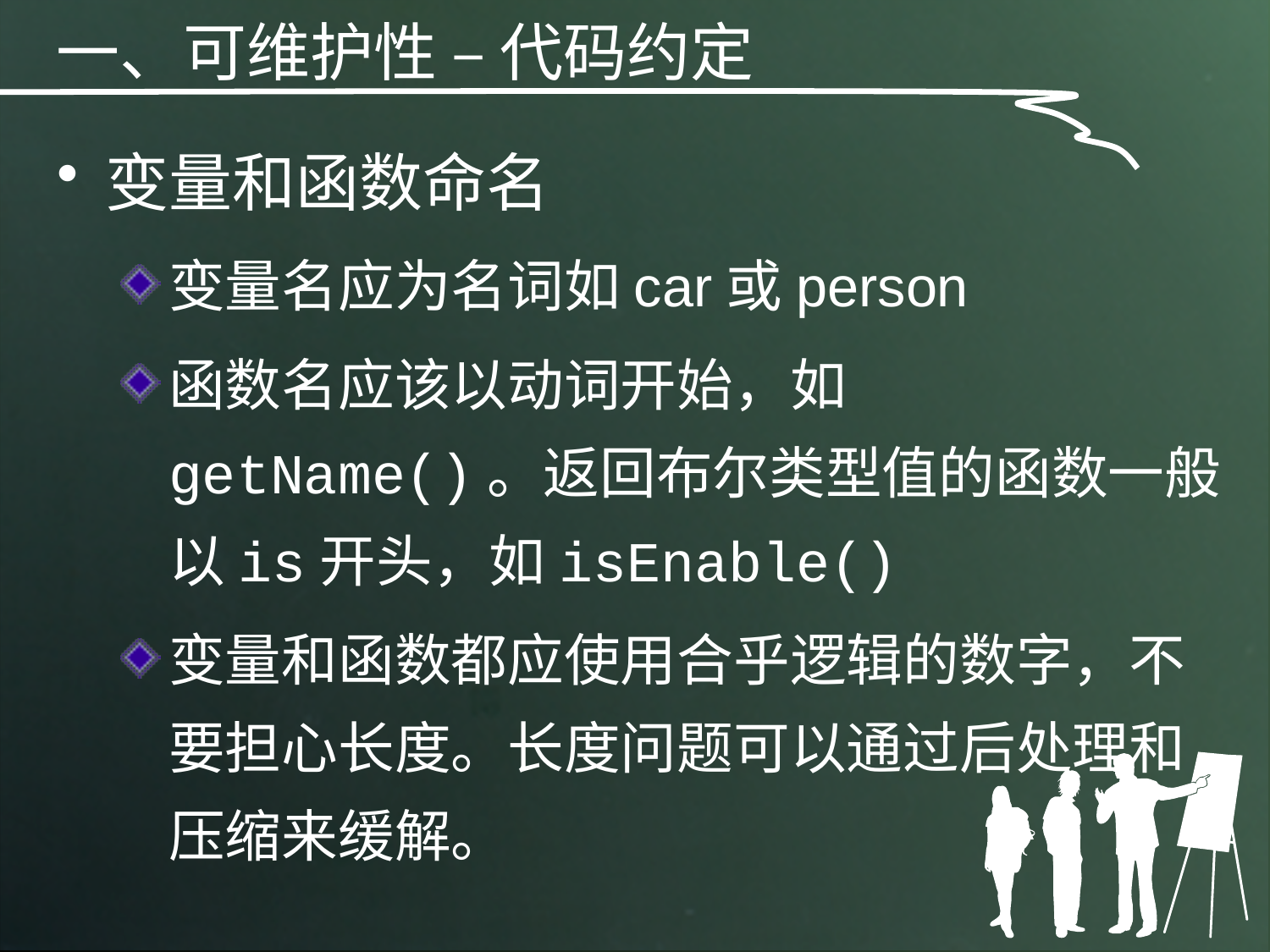

一、可维护性 – 代码约定

变量和函数命名
变量名应为名词如car或person
函数名应该以动词开始，如getName()。返回布尔类型值的函数一般以is开头，如isEnable()
变量和函数都应使用合乎逻辑的数字，不要担心长度。长度问题可以通过后处理和压缩来缓解。